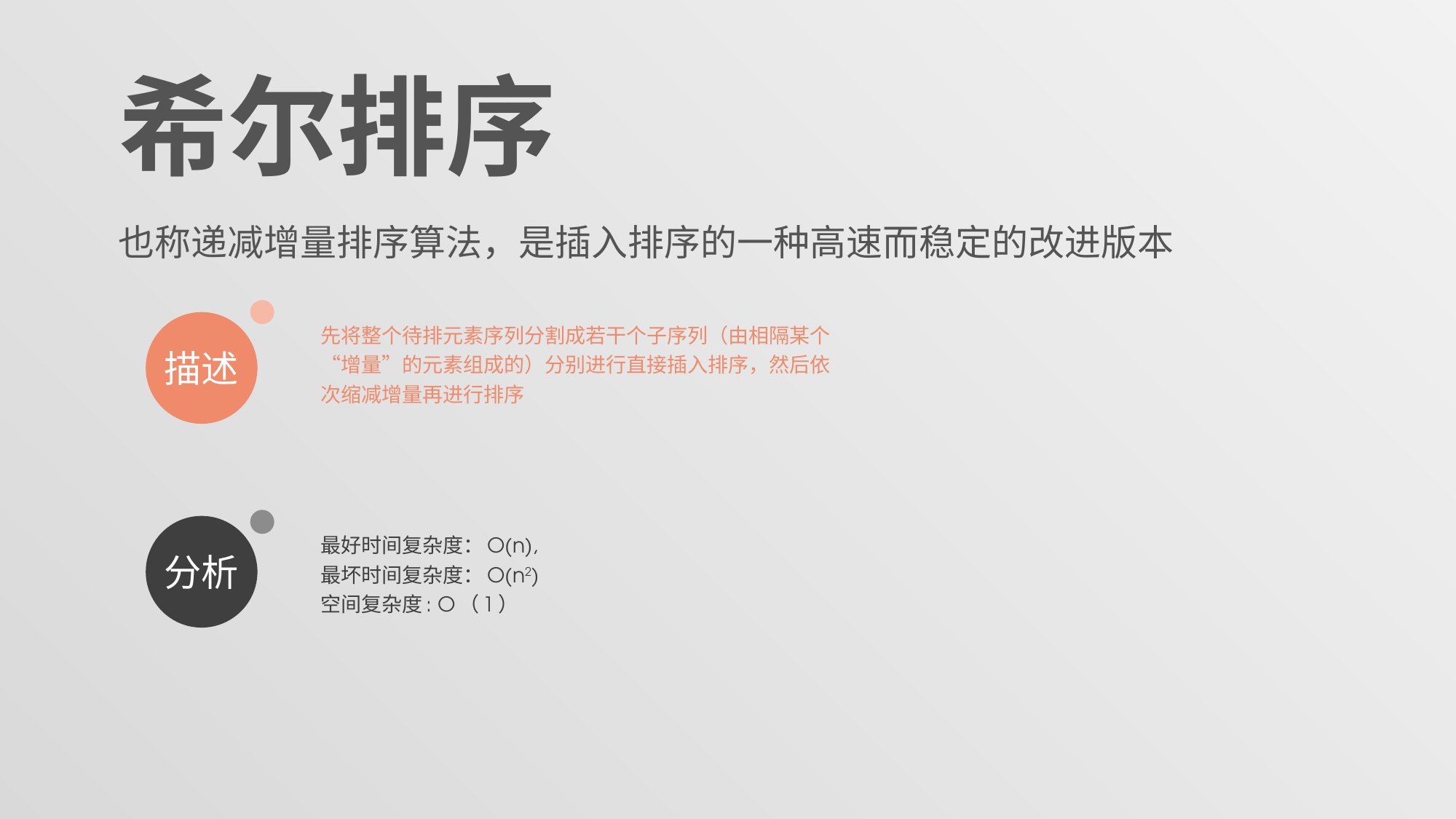

希尔排序
也称递减增量排序算法，是插入排序的一种高速而稳定的改进版本

描述
先将整个待排元素序列分割成若干个子序列（由相隔某个“增量”的元素组成的）分别进行直接插入排序，然后依次缩减增量再进行排序

分析
最好时间复杂度：O(n),
最坏时间复杂度：O(n2)
空间复杂度: O（1）